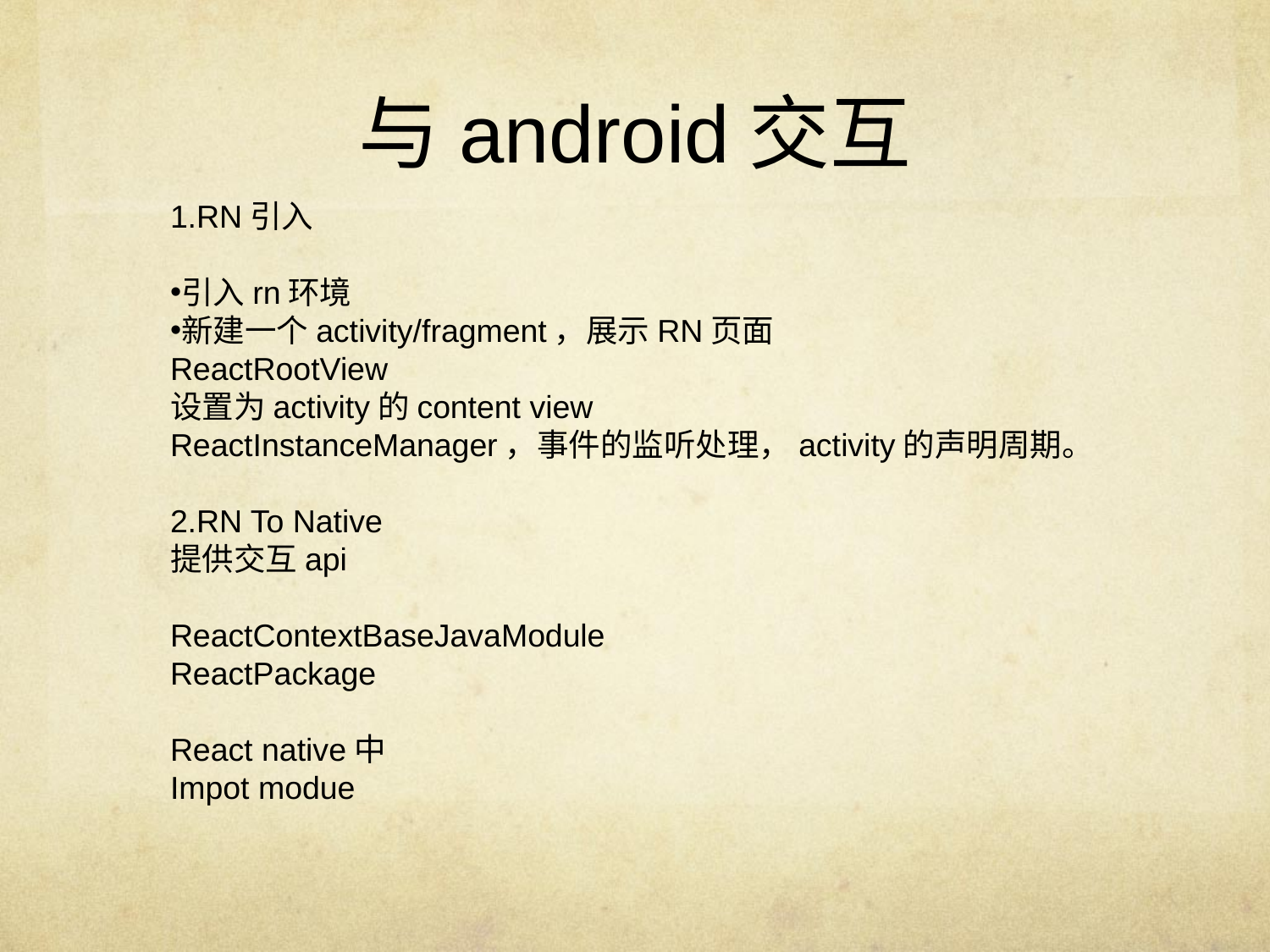

# 与android交互
1.RN引入

引入rn环境
新建一个activity/fragment，展示RN页面
ReactRootView
设置为activity的content view
ReactInstanceManager，事件的监听处理，activity的声明周期。

2.RN To Native
提供交互api

ReactContextBaseJavaModule
ReactPackage

React native中
Impot modue